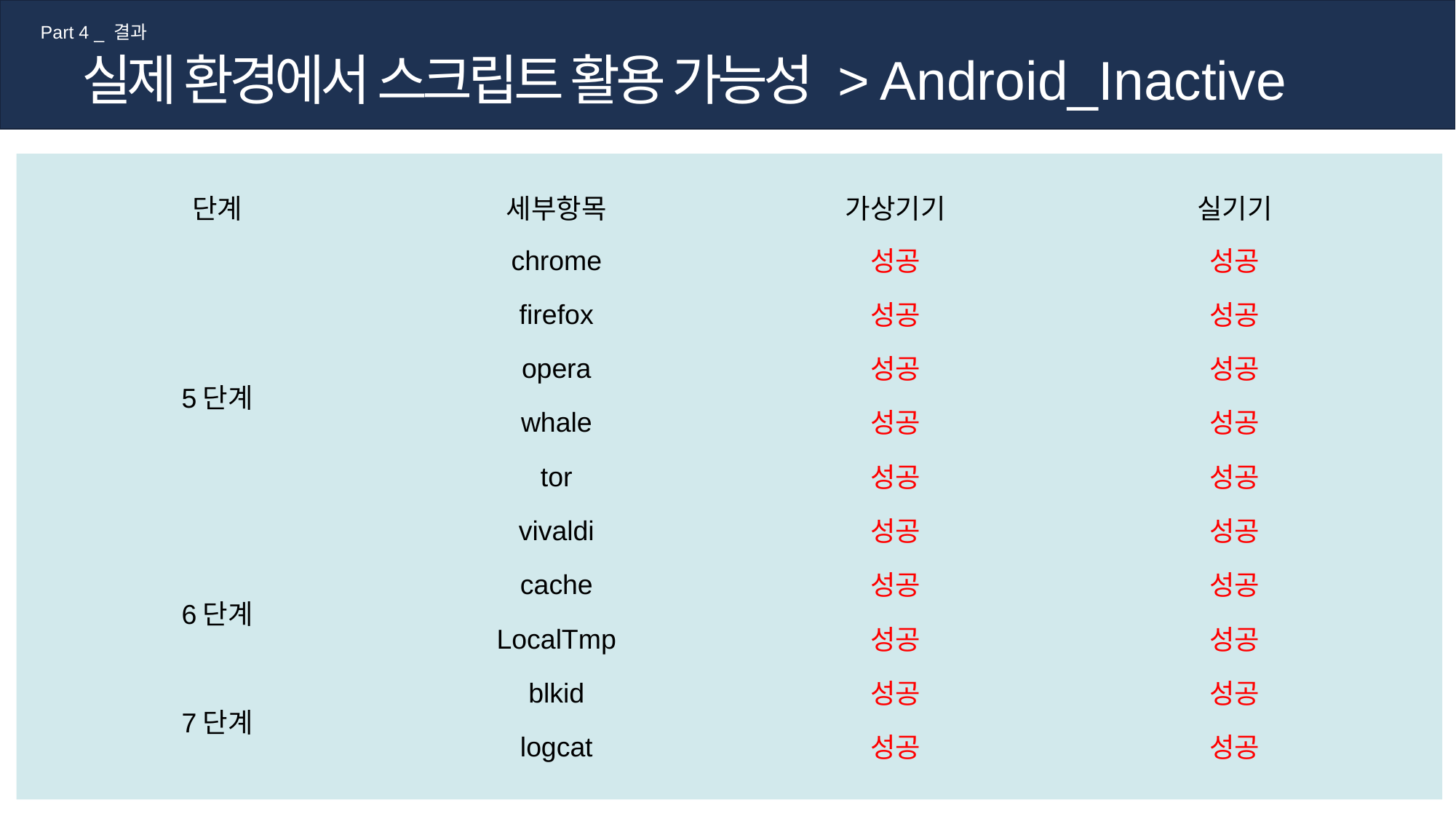

Part 4 _ 결과
실제 환경에서 스크립트 활용 가능성 > Android_Inactive

| 단계 | 세부항목 | 가상기기 | 실기기 |
| --- | --- | --- | --- |
| 5단계 | chrome | 성공 | 성공 |
|  | firefox | 성공 | 성공 |
|  | opera | 성공 | 성공 |
|  | whale | 성공 | 성공 |
|  | tor | 성공 | 성공 |
|  | vivaldi | 성공 | 성공 |
| 6단계 | cache | 성공 | 성공 |
|  | LocalTmp | 성공 | 성공 |
| 7단계 | blkid | 성공 | 성공 |
|  | logcat | 성공 | 성공 |